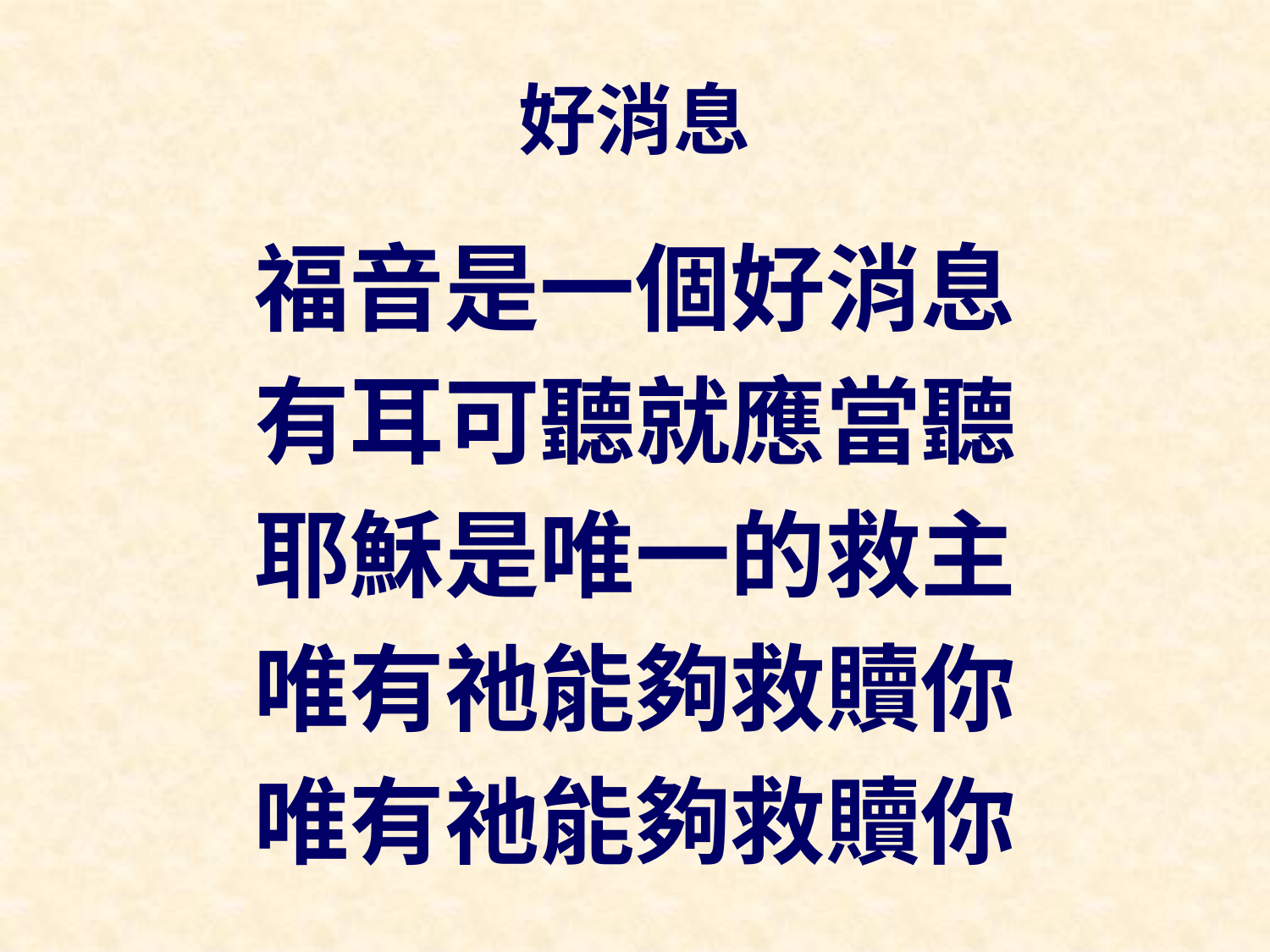

# 好消息
福音是一個好消息
有耳可聽就應當聽
耶穌是唯一的救主
唯有祂能夠救贖你
唯有祂能夠救贖你